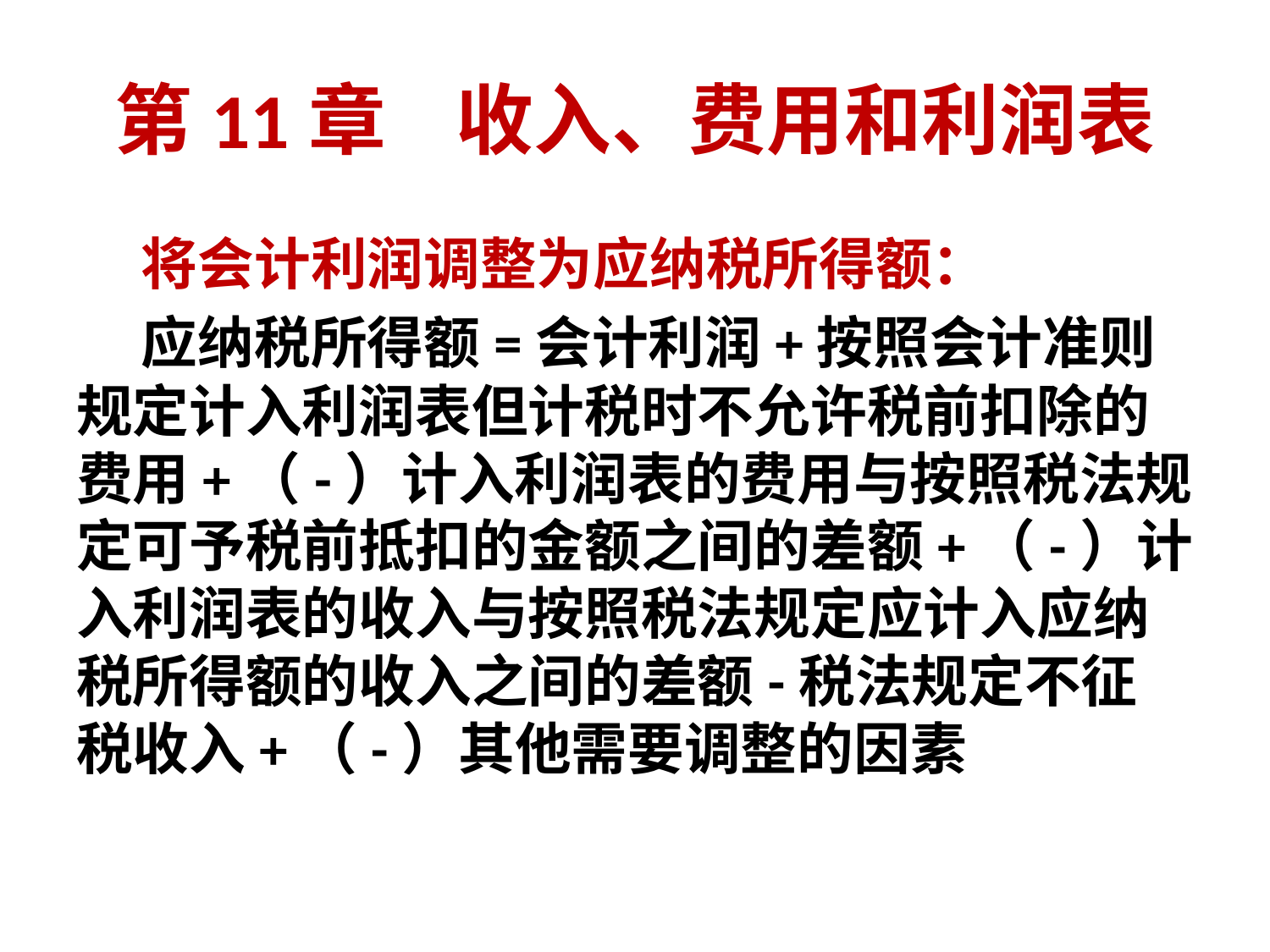

# 第11章    收入、费用和利润表
    将会计利润调整为应纳税所得额：
    应纳税所得额=会计利润+按照会计准则规定计入利润表但计税时不允许税前扣除的费用+（-）计入利润表的费用与按照税法规定可予税前抵扣的金额之间的差额+（-）计入利润表的收入与按照税法规定应计入应纳税所得额的收入之间的差额-税法规定不征税收入+（-）其他需要调整的因素